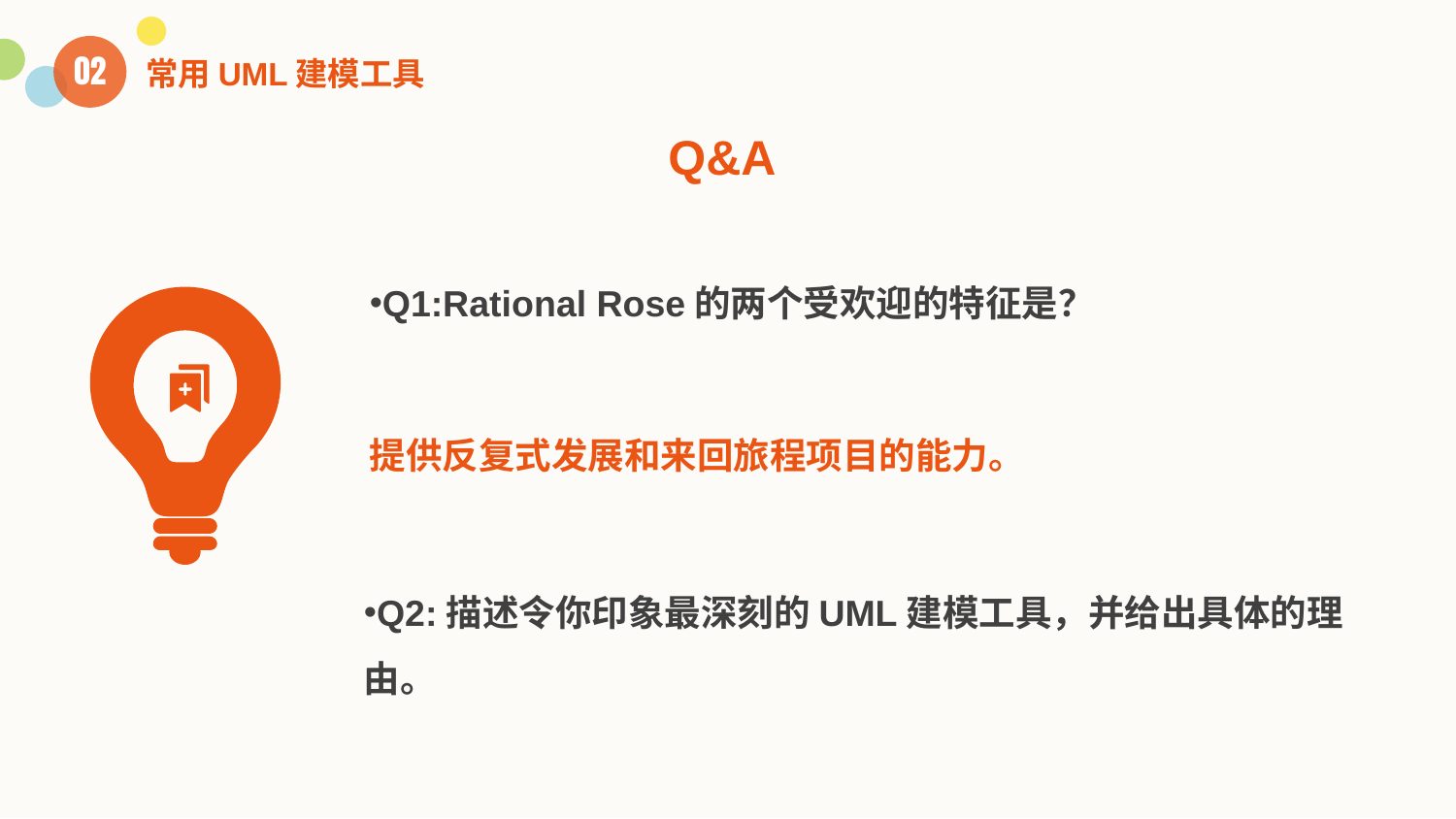

02
常用UML建模工具

Q&A
Q1:Rational Rose的两个受欢迎的特征是？

提供反复式发展和来回旅程项目的能力。
Q2:描述令你印象最深刻的UML建模工具，并给出具体的理由。